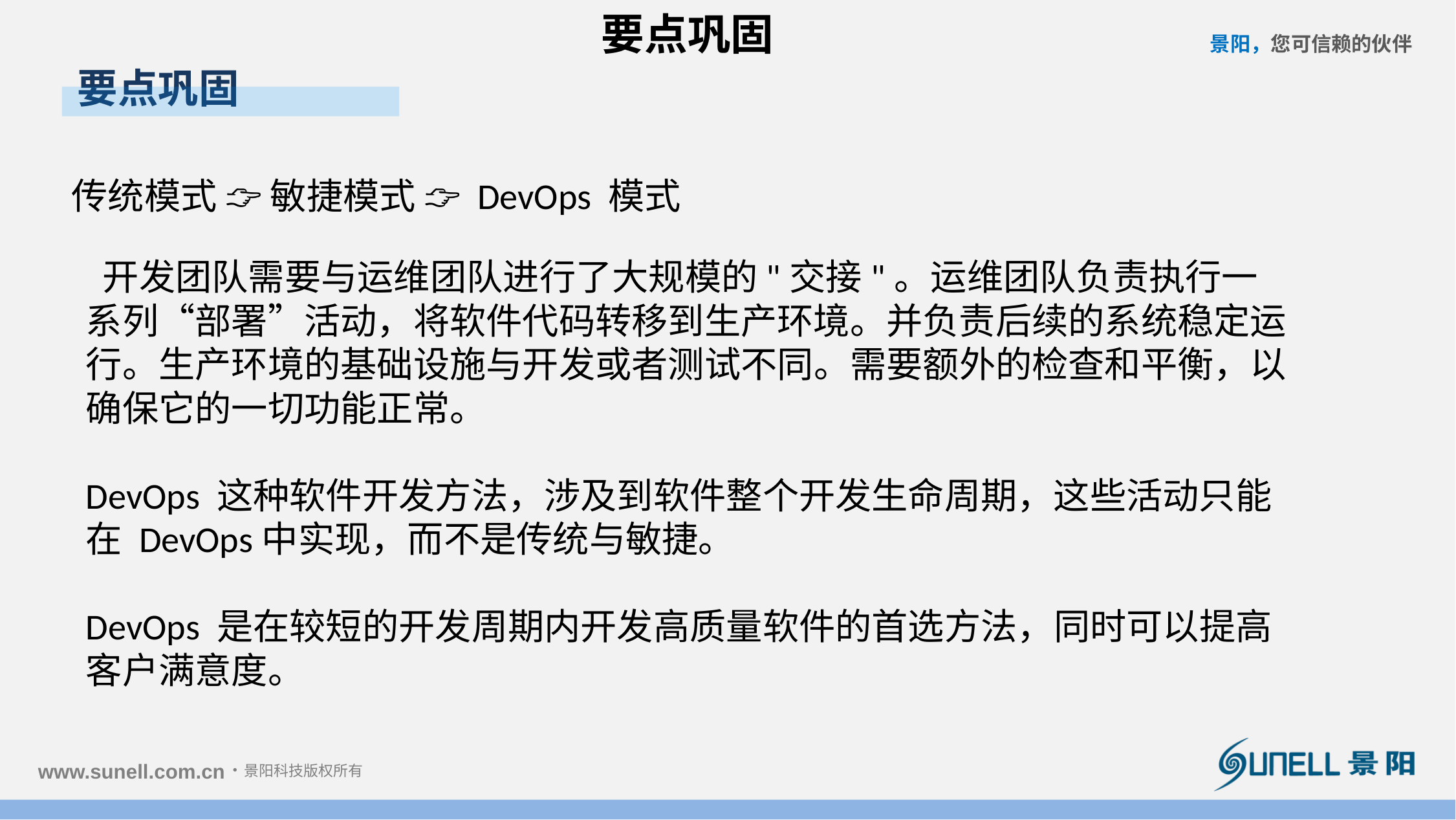

要点巩固

要点巩固

传统模式 👉 敏捷模式 👉 DevOps 模式
​ 开发团队需要与运维团队进行了大规模的"交接"。运维团队负责执行一系列“部署”活动，将软件代码转移到生产环境。并负责后续的系统稳定运行。生产环境的基础设施与开发或者测试不同。需要额外的检查和平衡，以确保它的一切功能正常。

DevOps 这种软件开发方法，涉及到软件整个开发生命周期，这些活动只能在 DevOps中实现，而不是传统与敏捷。

DevOps 是在较短的开发周期内开发高质量软件的首选方法，同时可以提高客户满意度。